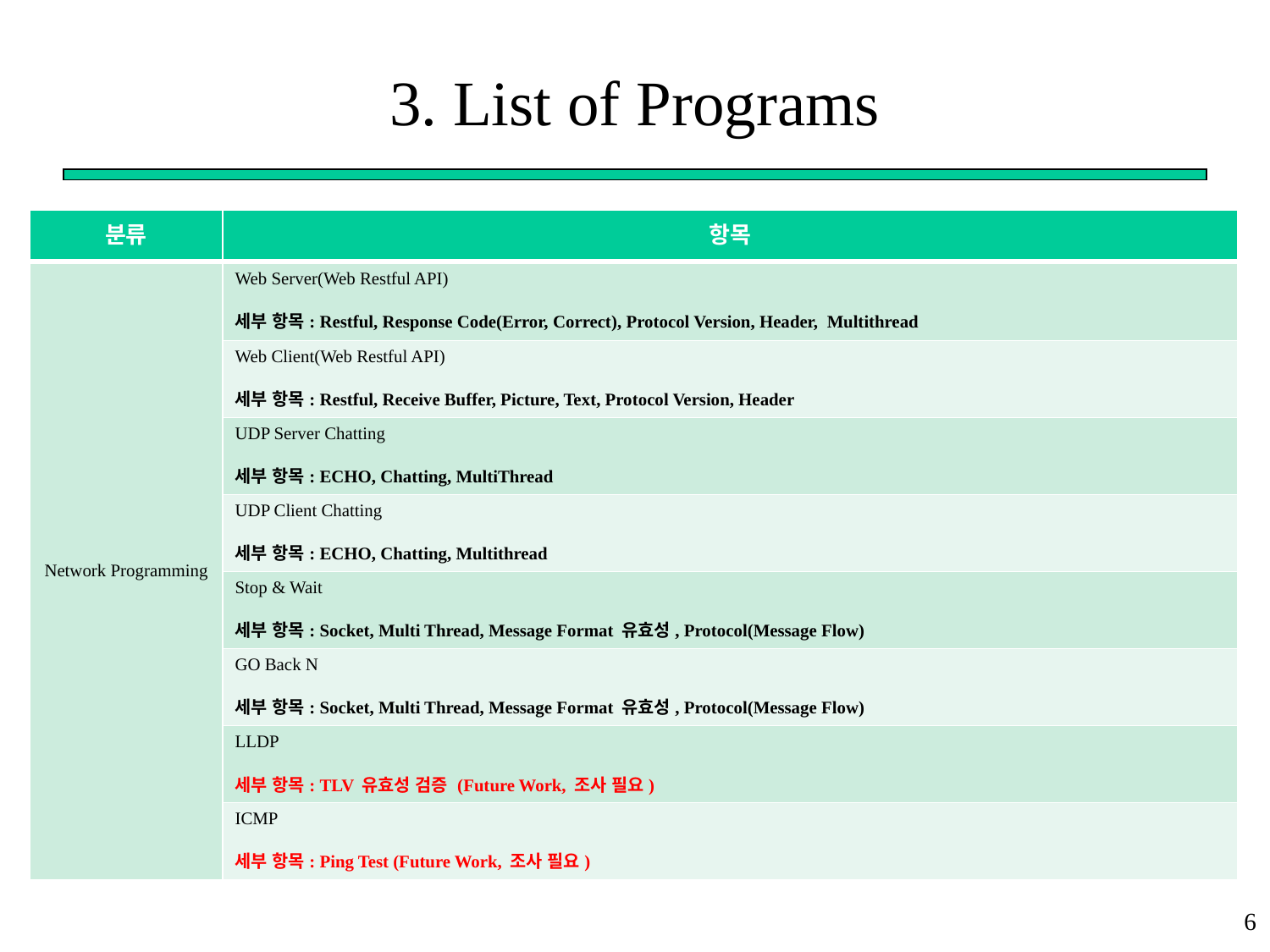

# 3. List of Programs
| 분류 | 항목 |
| --- | --- |
| Network Programming | Web Server(Web Restful API) 세부 항목: Restful, Response Code(Error, Correct), Protocol Version, Header, Multithread |
|  | Web Client(Web Restful API) 세부 항목: Restful, Receive Buffer, Picture, Text, Protocol Version, Header |
|  | UDP Server Chatting 세부 항목: ECHO, Chatting, MultiThread |
|  | UDP Client Chatting 세부 항목: ECHO, Chatting, Multithread |
|  | Stop & Wait 세부 항목: Socket, Multi Thread, Message Format 유효성, Protocol(Message Flow) |
|  | GO Back N 세부 항목: Socket, Multi Thread, Message Format 유효성, Protocol(Message Flow) |
|  | LLDP 세부 항목: TLV 유효성 검증 (Future Work, 조사 필요) |
|  | ICMP 세부 항목: Ping Test (Future Work, 조사 필요) |
6